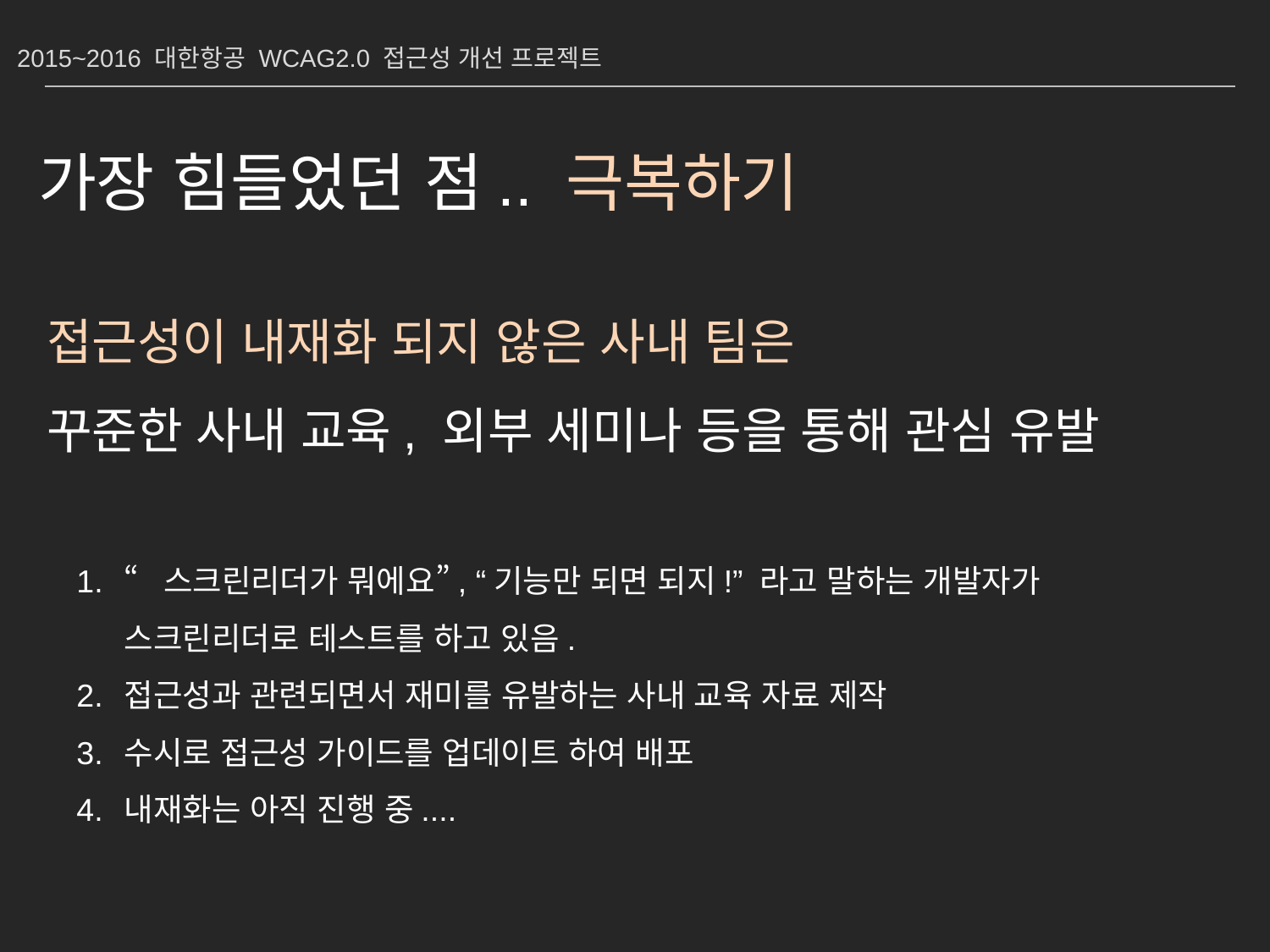

2015~2016 대한항공 WCAG2.0 접근성 개선 프로젝트
가장 힘들었던 점.. 극복하기
접근성이 내재화 되지 않은 사내 팀은
꾸준한 사내 교육, 외부 세미나 등을 통해 관심 유발

“스크린리더가 뭐에요”, “기능만 되면 되지!” 라고 말하는 개발자가 스크린리더로 테스트를 하고 있음.
접근성과 관련되면서 재미를 유발하는 사내 교육 자료 제작
수시로 접근성 가이드를 업데이트 하여 배포
내재화는 아직 진행 중....